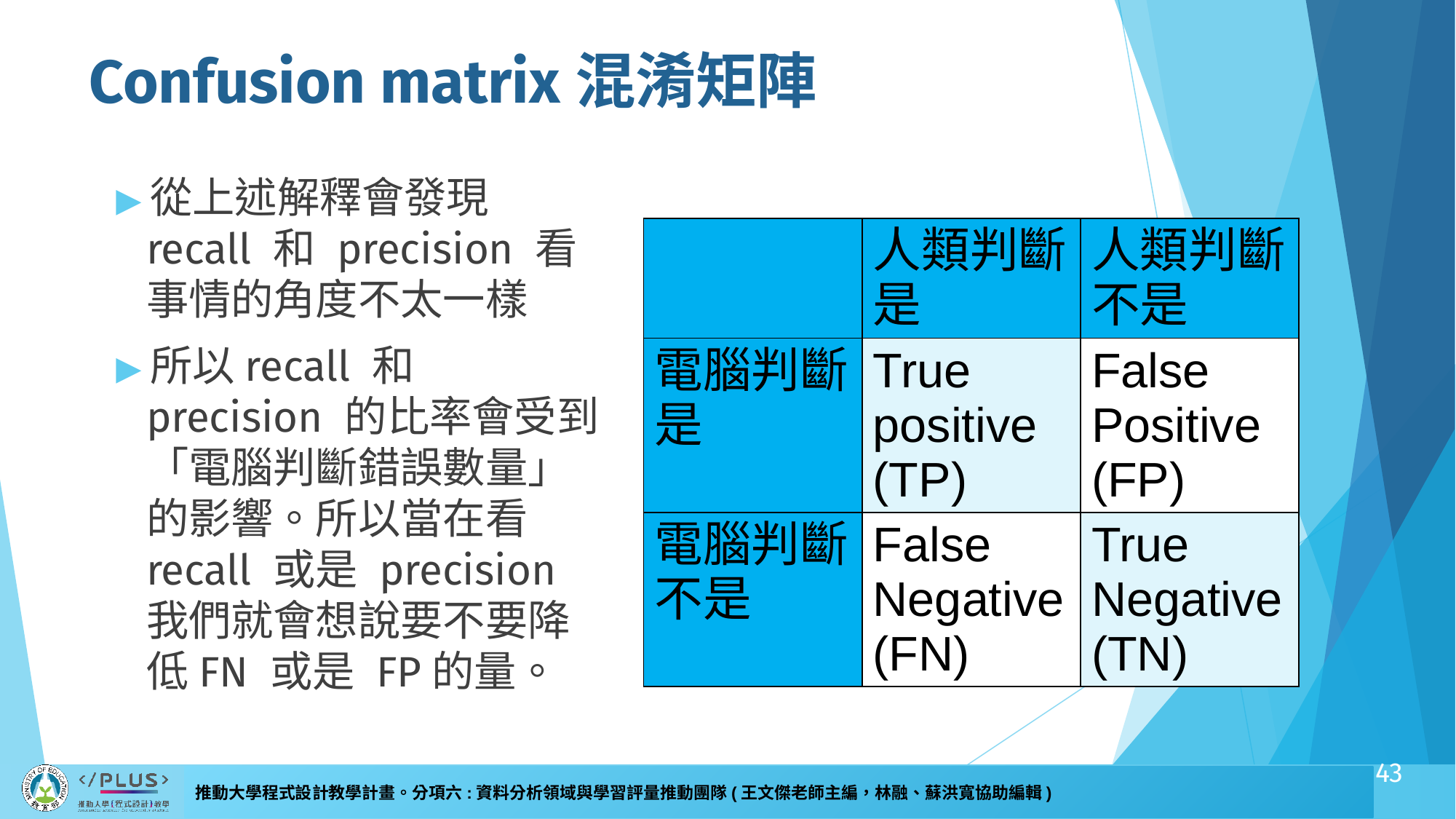

# Confusion matrix混淆矩陣
從上述解釋會發現recall 和 precision 看事情的角度不太一樣
所以recall 和 precision 的比率會受到「電腦判斷錯誤數量」的影響。所以當在看 recall 或是 precision 我們就會想說要不要降低FN 或是 FP的量。
|  | 人類判斷 是 | 人類判斷 不是 |
| --- | --- | --- |
| 電腦判斷 是 | True positive (TP) | False Positive (FP) |
| 電腦判斷 不是 | False Negative (FN) | True Negative (TN) |
43